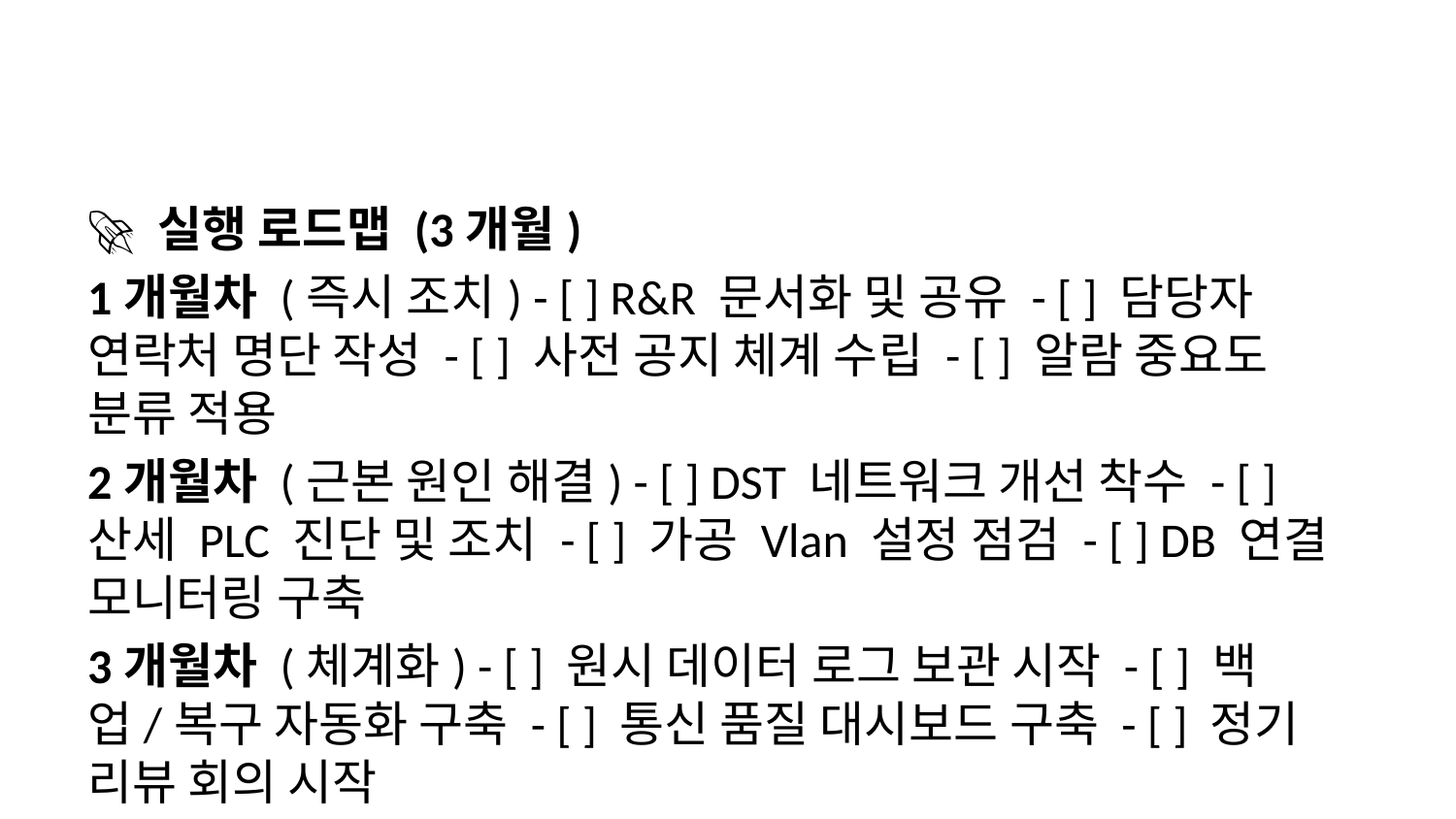

🚀 실행 로드맵 (3개월)
1개월차 (즉시 조치) - [ ] R&R 문서화 및 공유 - [ ] 담당자 연락처 명단 작성 - [ ] 사전 공지 체계 수립 - [ ] 알람 중요도 분류 적용
2개월차 (근본 원인 해결) - [ ] DST 네트워크 개선 착수 - [ ] 산세 PLC 진단 및 조치 - [ ] 가공 Vlan 설정 점검 - [ ] DB 연결 모니터링 구축
3개월차 (체계화) - [ ] 원시 데이터 로그 보관 시작 - [ ] 백업/복구 자동화 구축 - [ ] 통신 품질 대시보드 구축 - [ ] 정기 리뷰 회의 시작